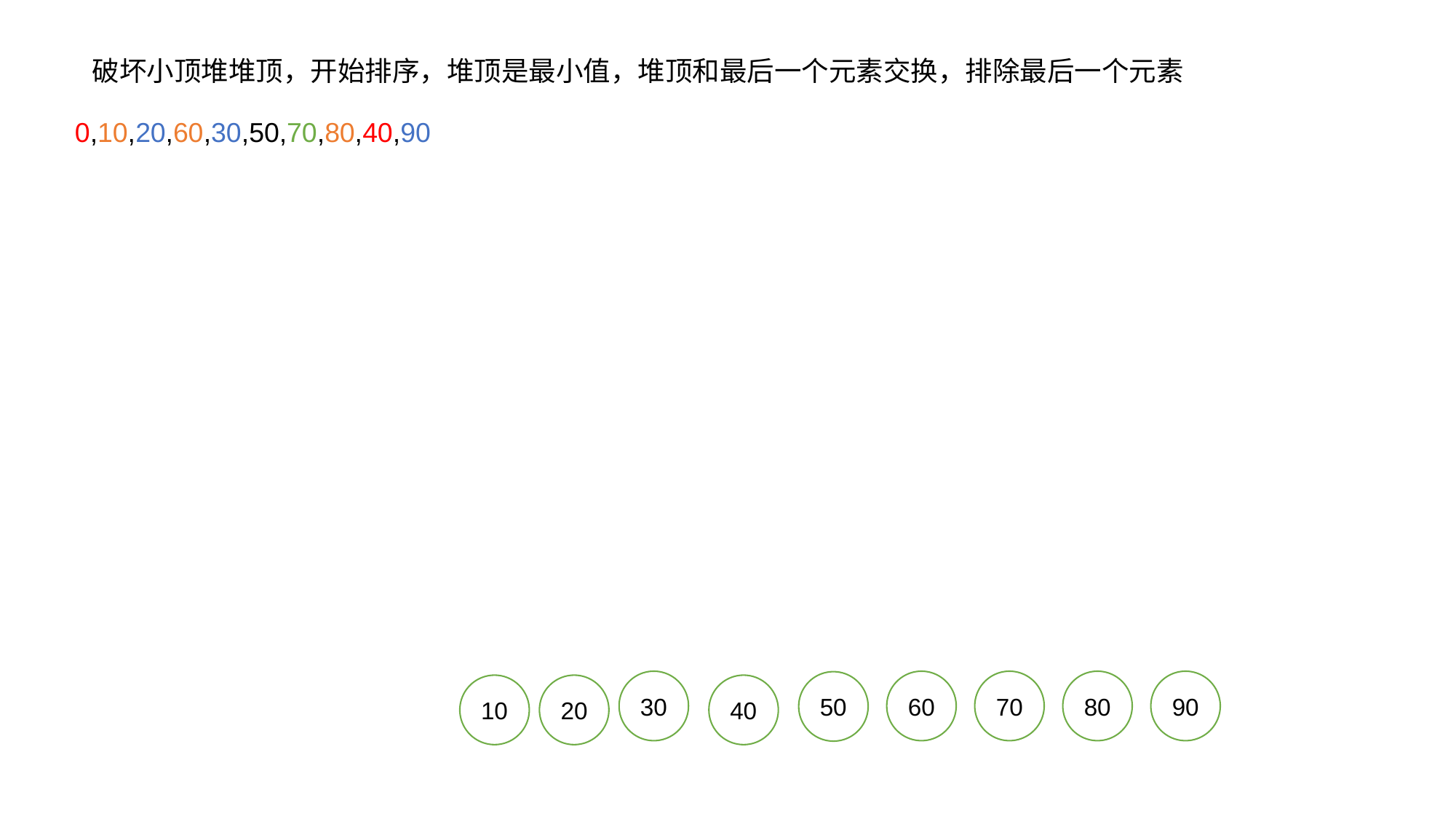

破坏小顶堆堆顶，开始排序，堆顶是最小值，堆顶和最后一个元素交换，排除最后一个元素
0,10,20,60,30,50,70,80,40,90
80
90
70
60
30
50
20
40
10